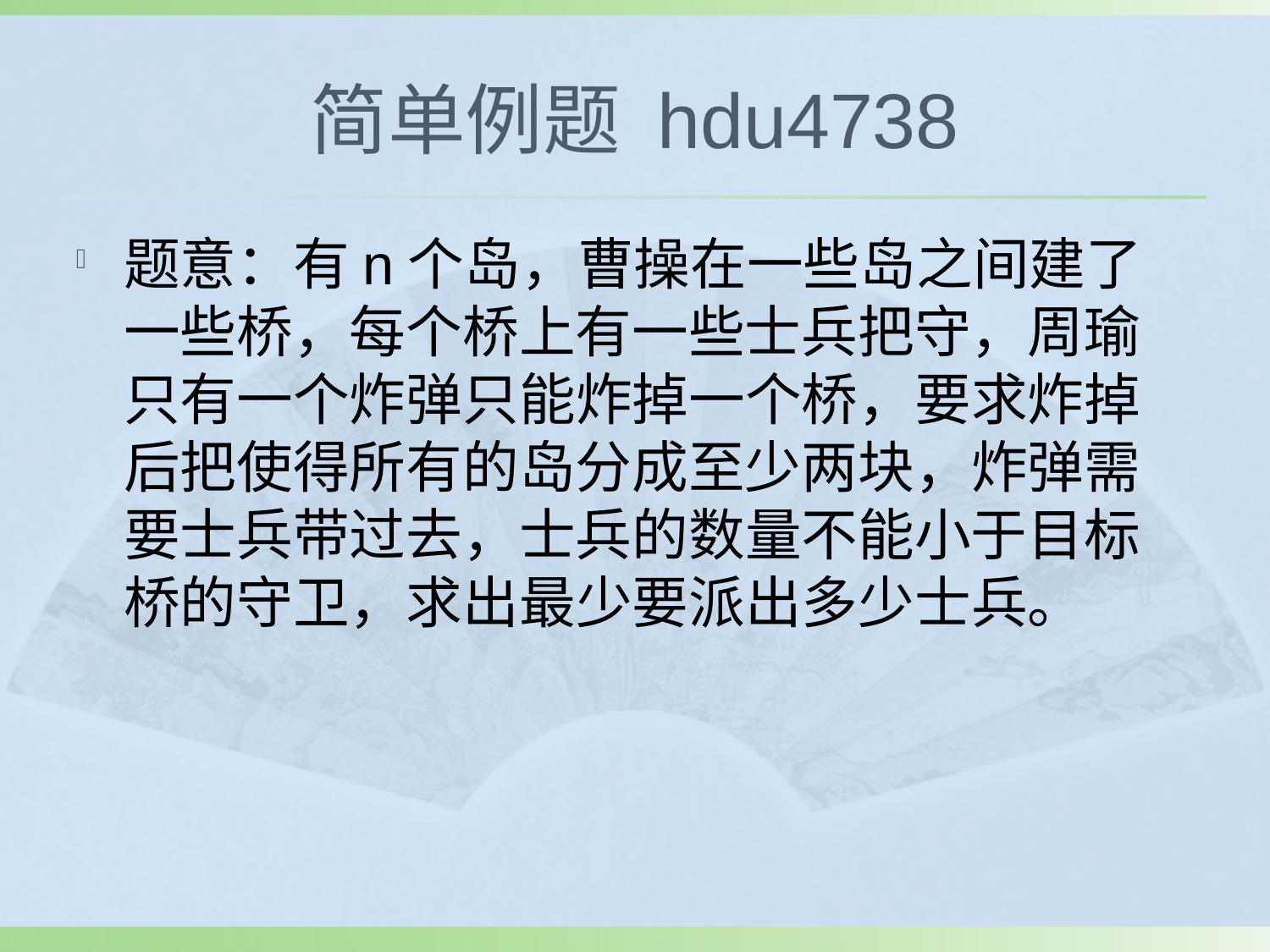

# 简单例题 hdu4738
题意：有n个岛，曹操在一些岛之间建了一些桥，每个桥上有一些士兵把守，周瑜只有一个炸弹只能炸掉一个桥，要求炸掉后把使得所有的岛分成至少两块，炸弹需要士兵带过去，士兵的数量不能小于目标桥的守卫，求出最少要派出多少士兵。